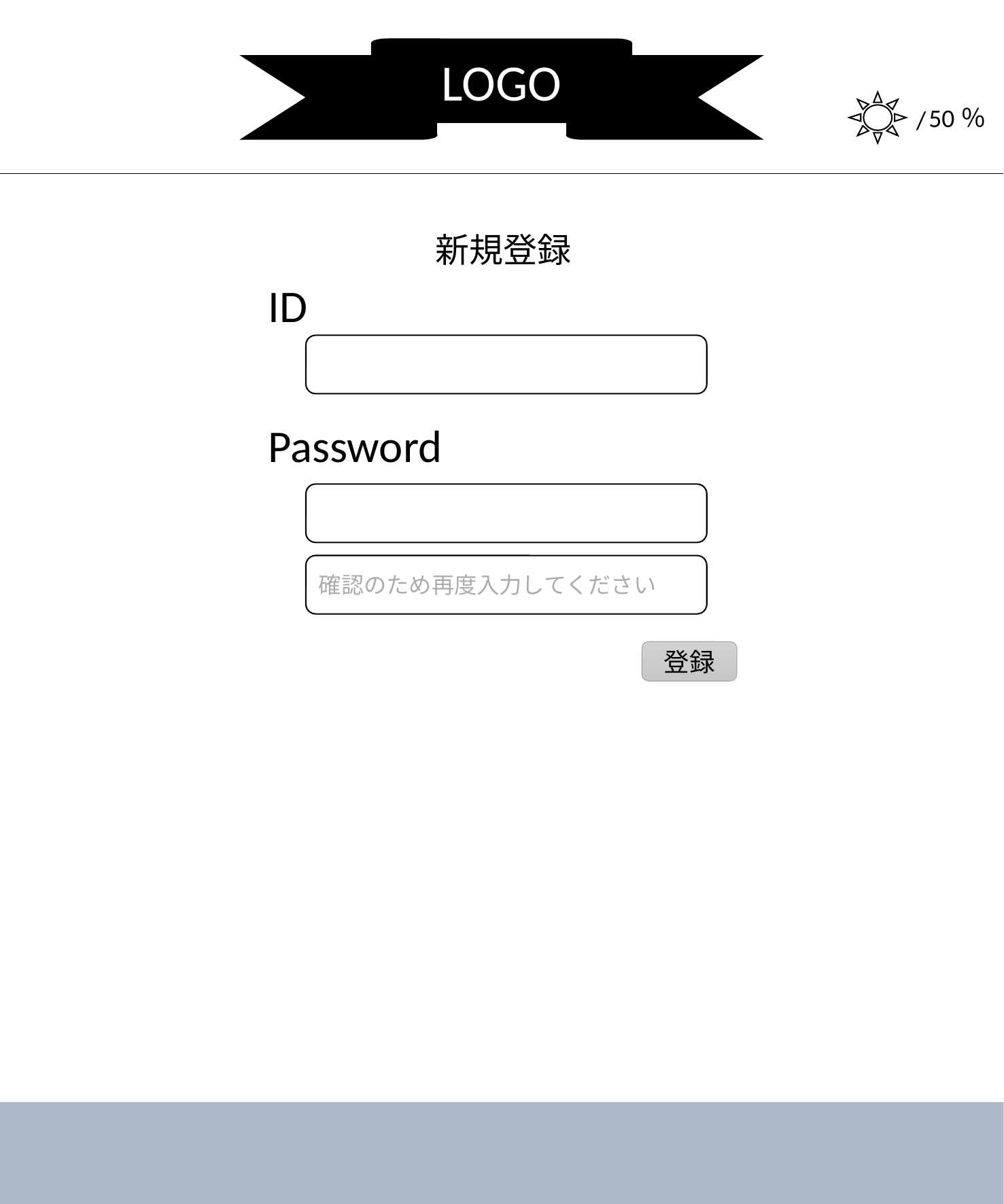

LOGO

50％
/
新規登録
ID

Password

確認のため再度入力してください
登録